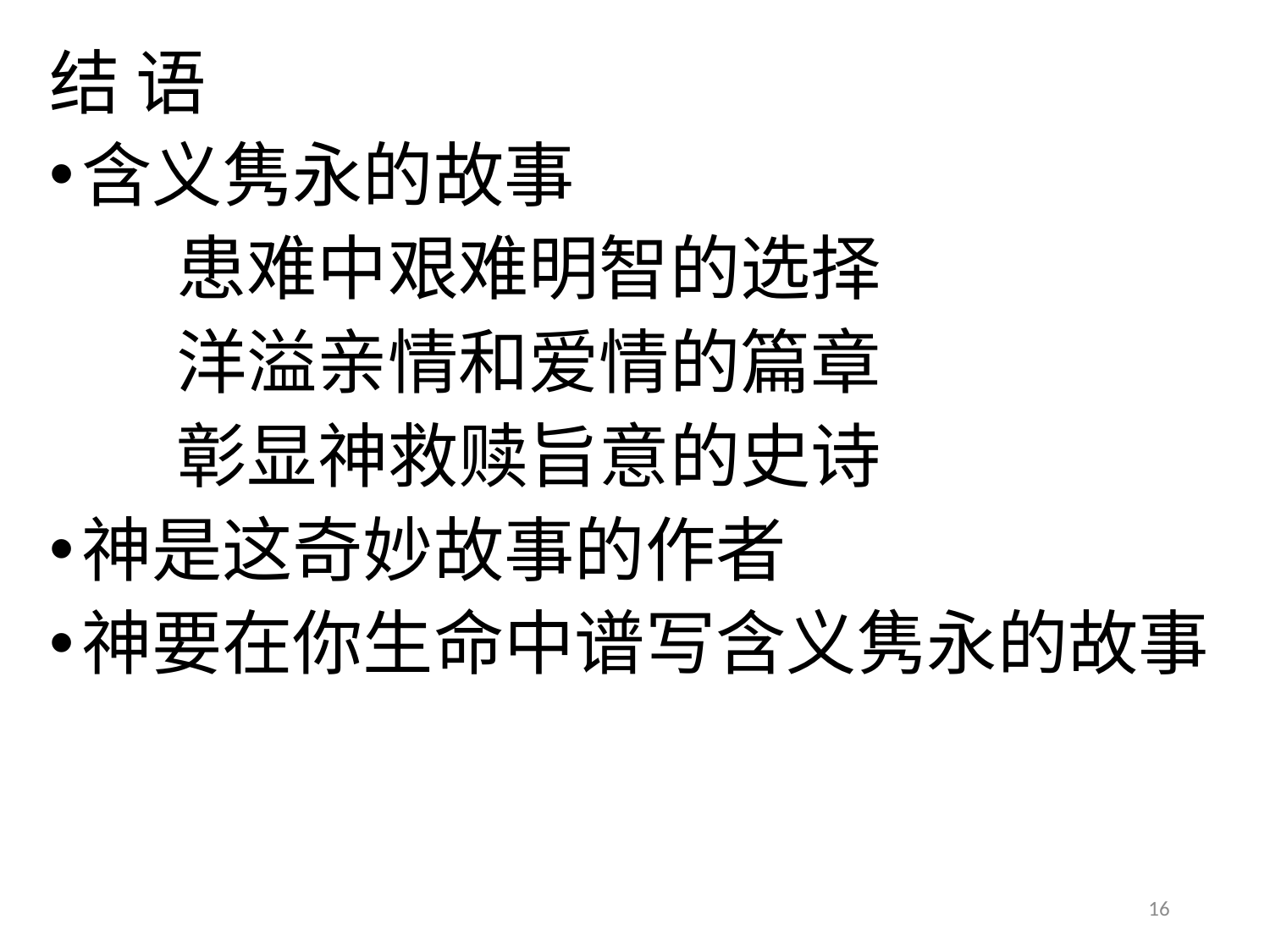

# 结 语
含义隽永的故事
	患难中艰难明智的选择
	洋溢亲情和爱情的篇章
	彰显神救赎旨意的史诗
神是这奇妙故事的作者
神要在你生命中谱写含义隽永的故事
16